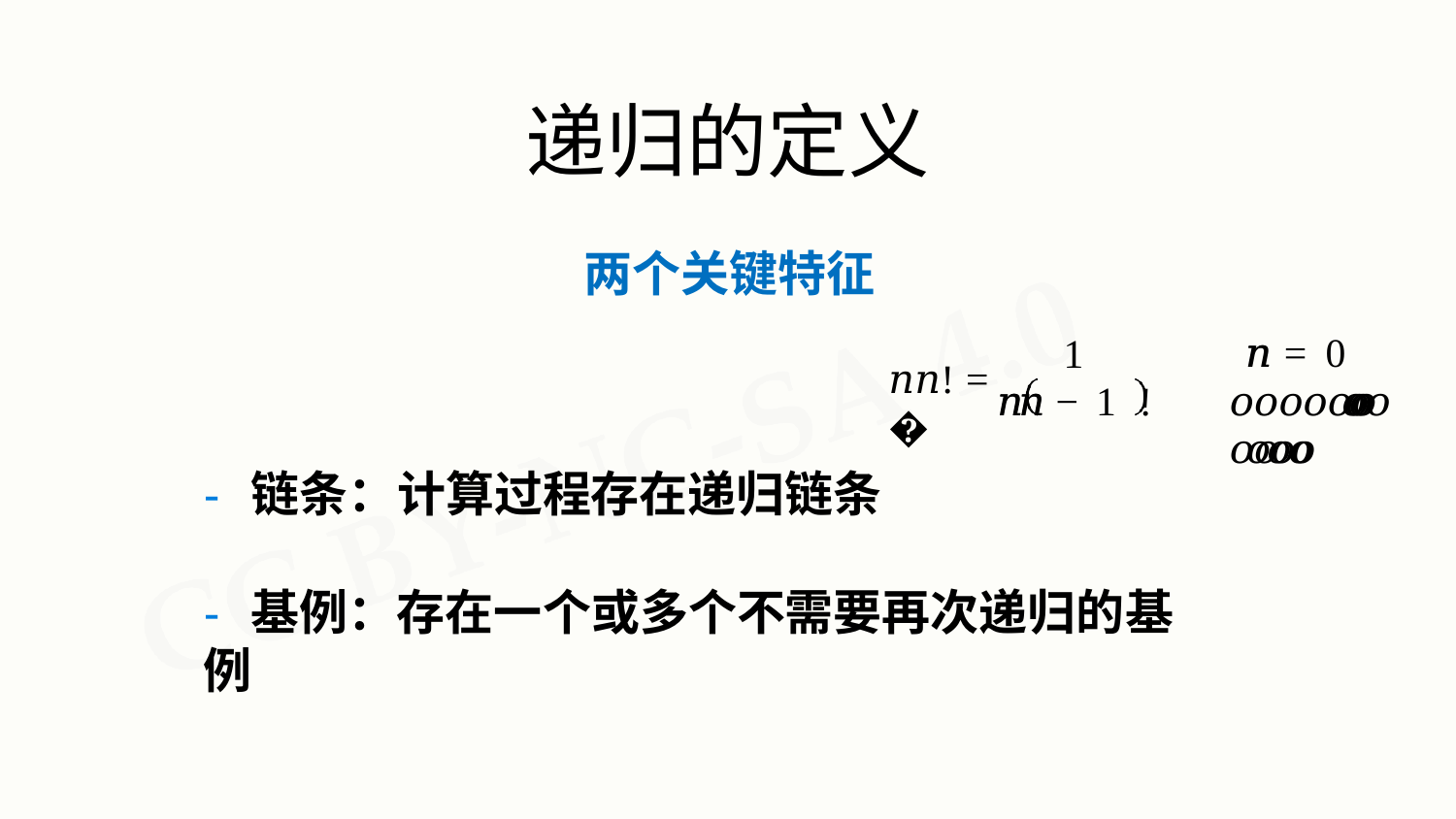

# 递归的定义
两个关键特征

1
𝑛𝑛 = 0
𝑜𝑜𝑜𝑜𝑜𝑜𝑜𝑜𝑜𝑜𝑜𝑜𝑜𝑜𝑜𝑜𝑜
𝑛𝑛! = �
𝑛𝑛  𝑛𝑛 − 1  !
- 链条：计算过程存在递归链条

- 基例：存在一个或多个不需要再次递归的基例